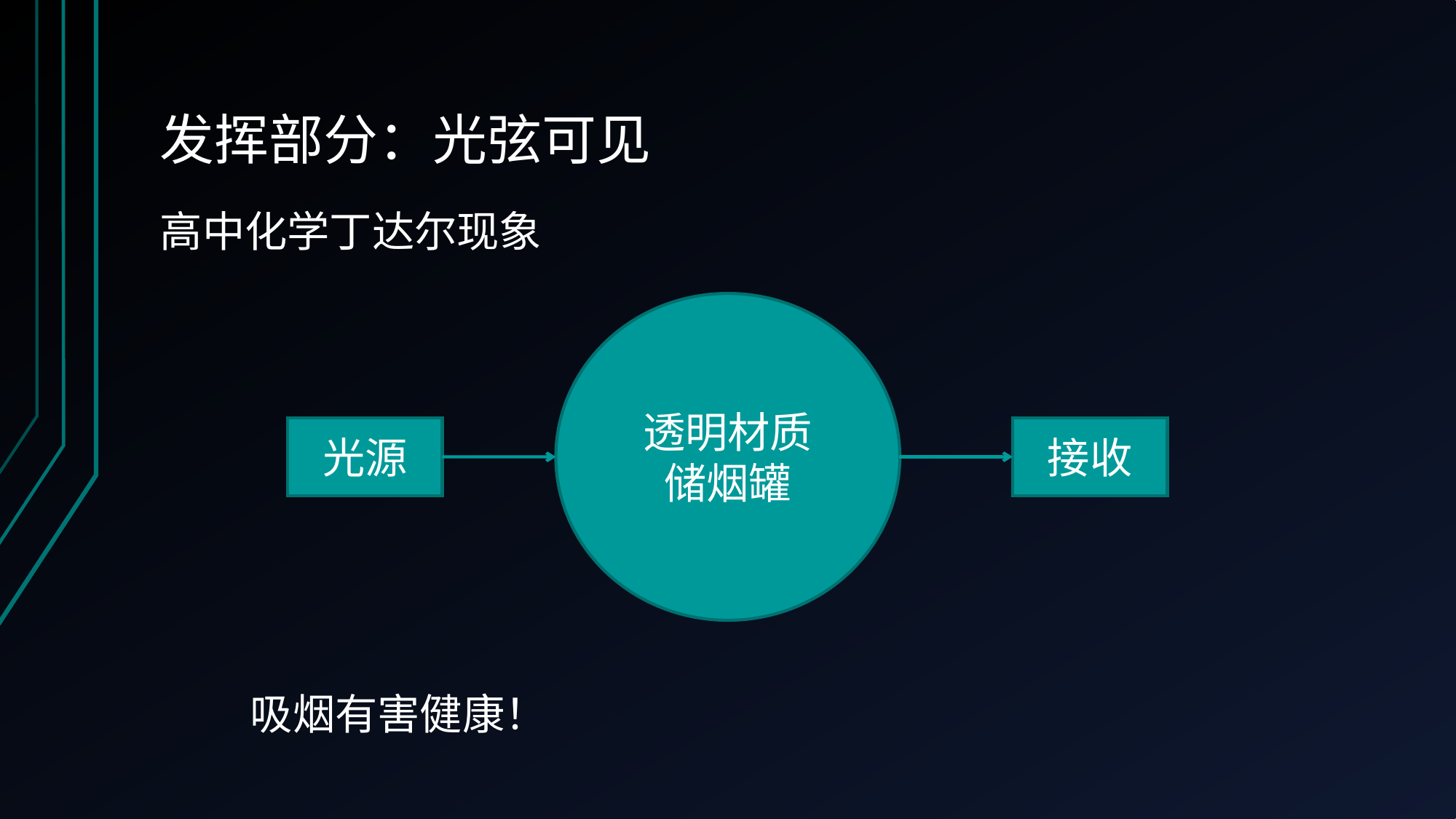

# 发挥部分：光弦可见
高中化学丁达尔现象
透明材质
储烟罐
光源
接收
吸烟有害健康！